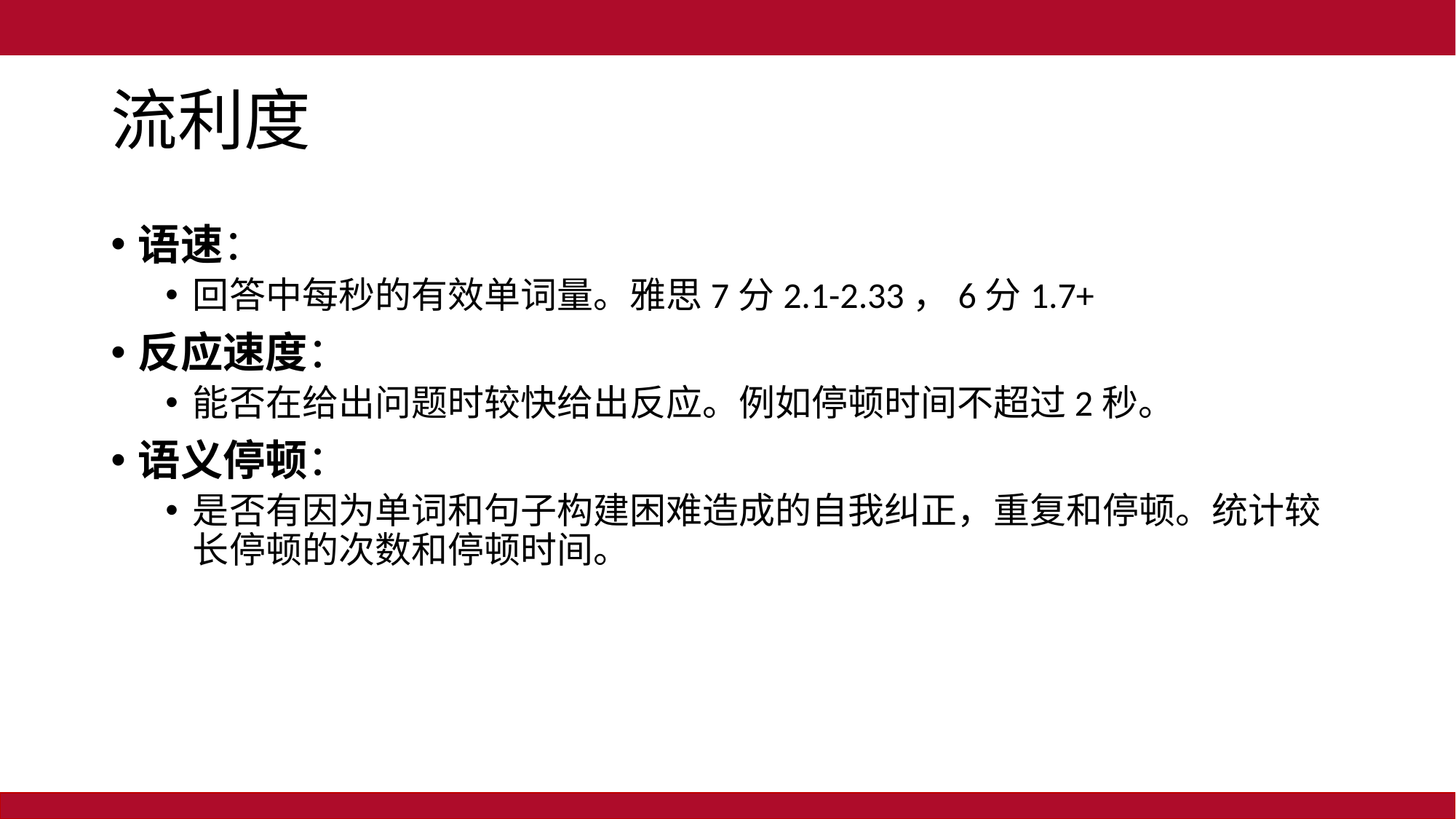

# 流利度
语速：
回答中每秒的有效单词量。雅思7分2.1-2.33，6分1.7+
反应速度：
能否在给出问题时较快给出反应。例如停顿时间不超过2秒。
语义停顿：
是否有因为单词和句子构建困难造成的自我纠正，重复和停顿。统计较长停顿的次数和停顿时间。